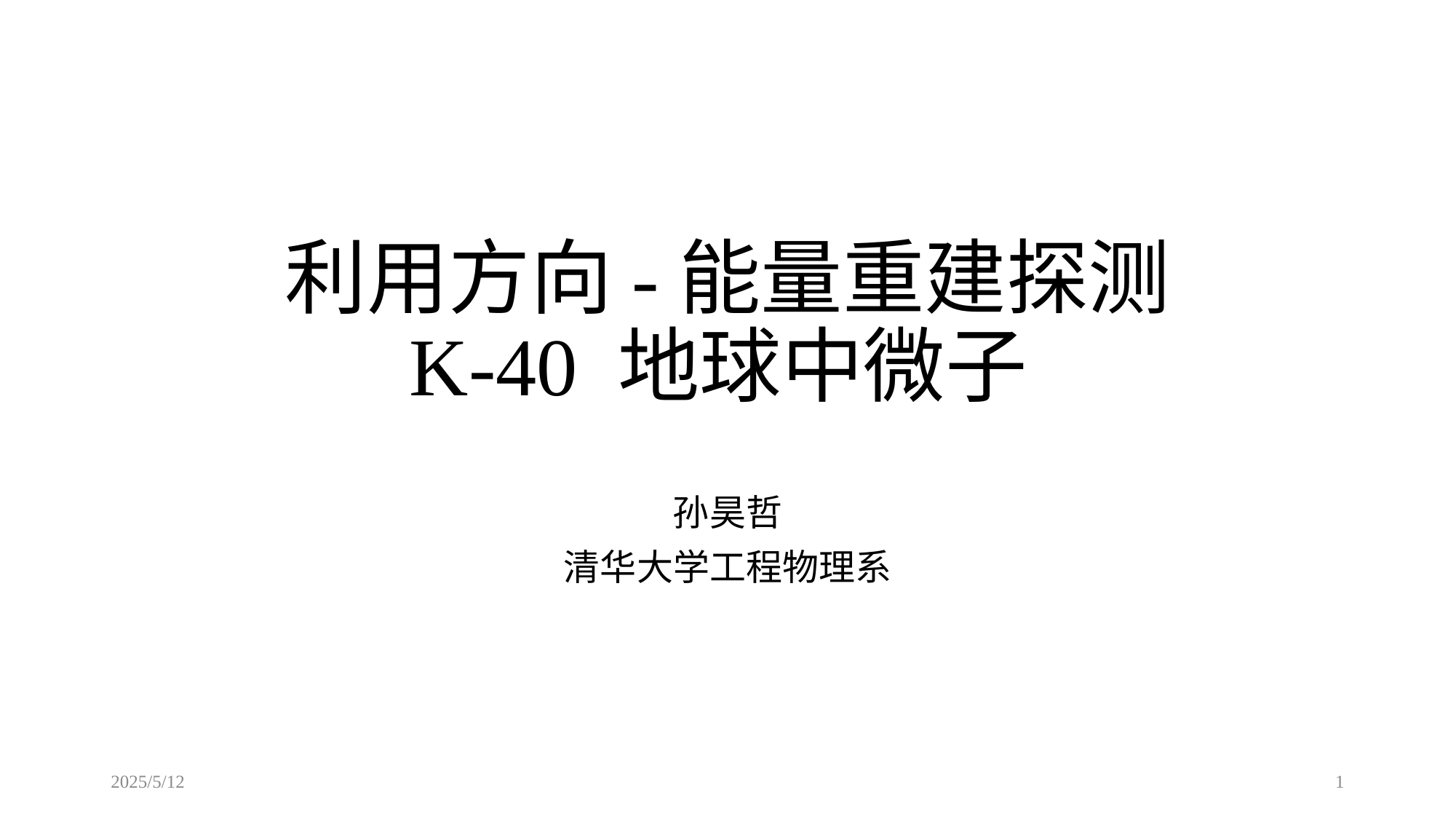

# 利用方向-能量重建探测 K-40 地球中微子

孙昊哲
清华大学工程物理系
2025/5/12

1